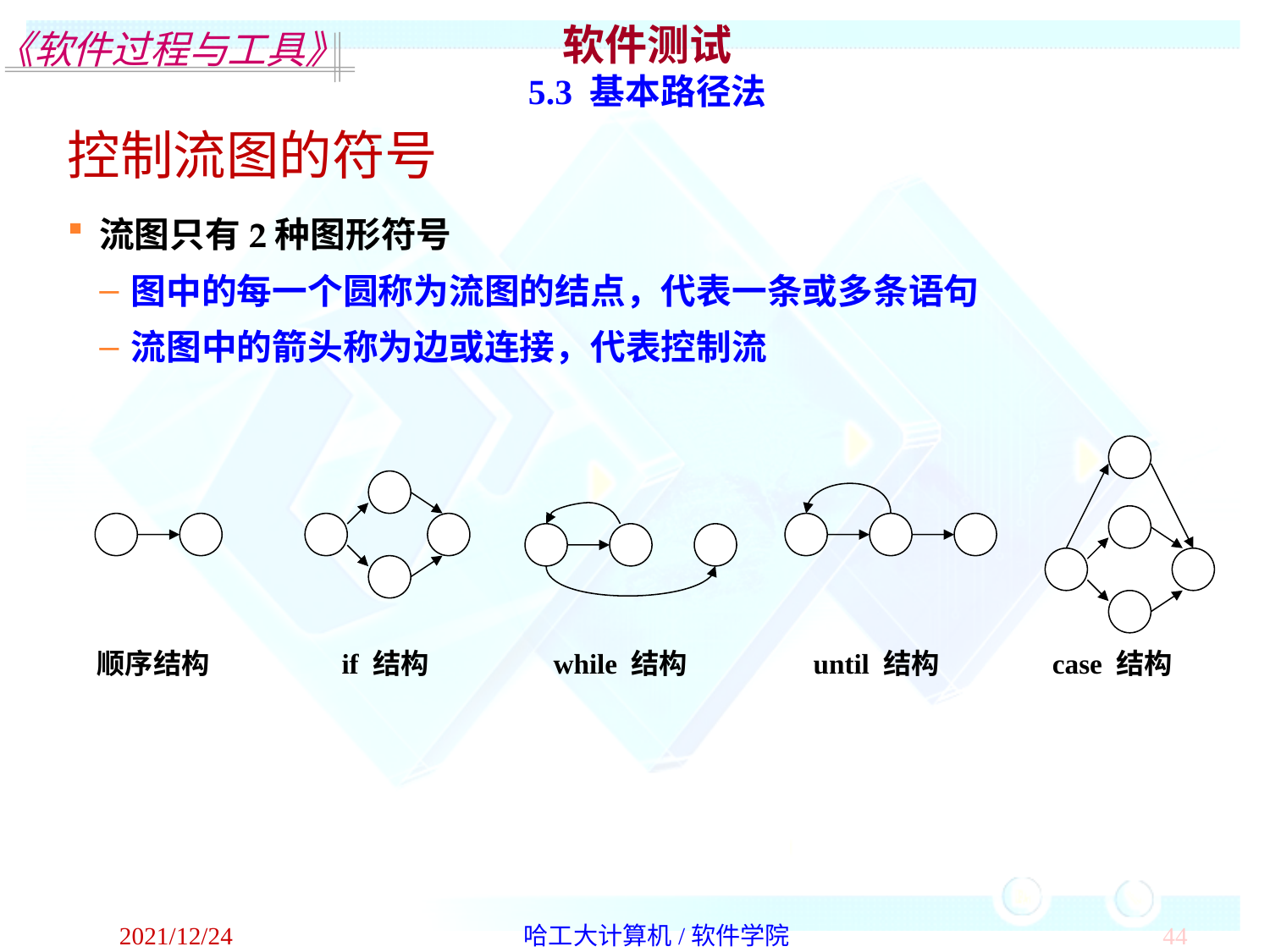

软件测试
5.3 基本路径法
控制流图的符号
流图只有2种图形符号
图中的每一个圆称为流图的结点，代表一条或多条语句
流图中的箭头称为边或连接，代表控制流

顺序结构
if 结构
while 结构
until 结构
case 结构